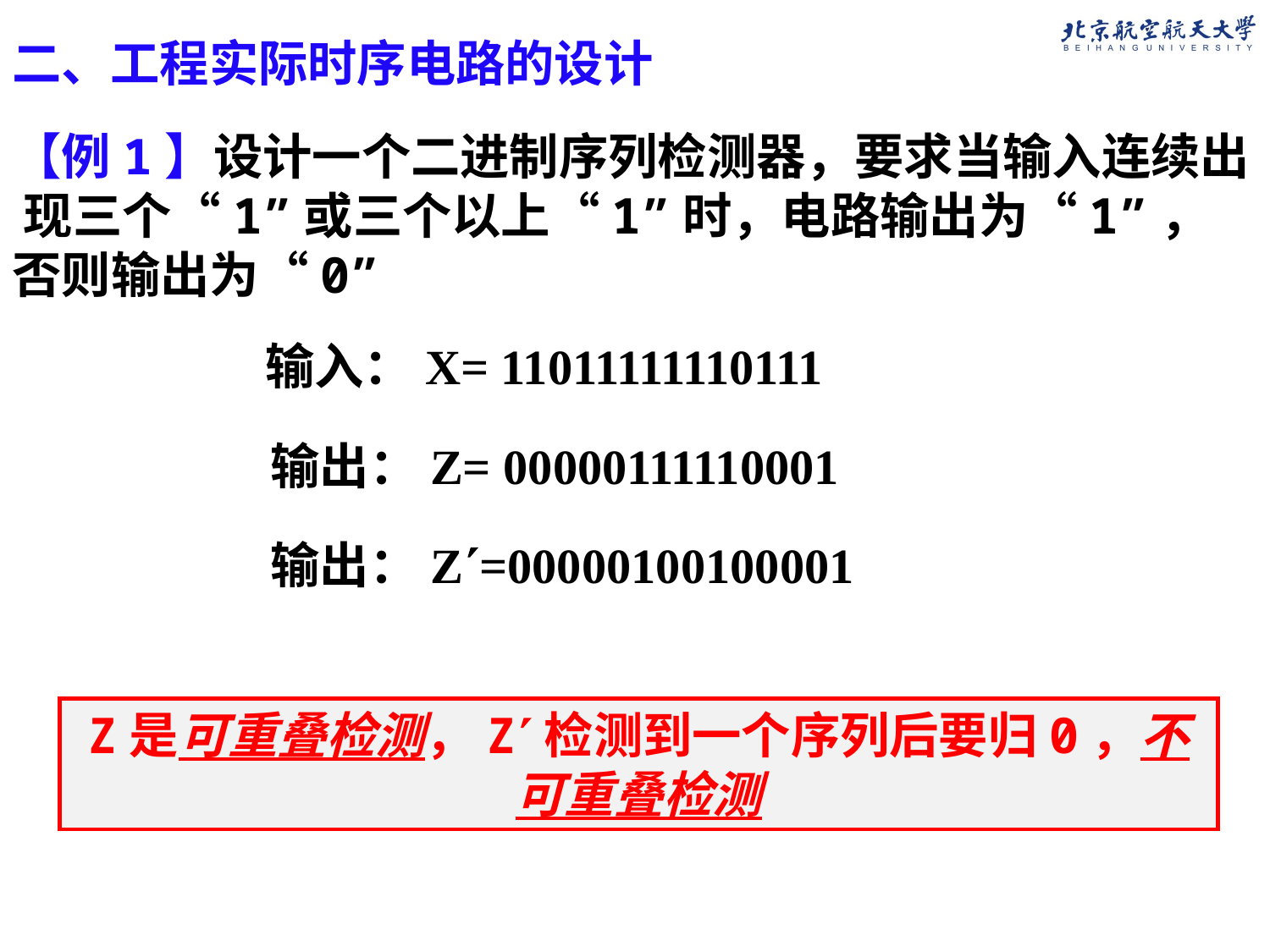

二、工程实际时序电路的设计
【例1】设计一个二进制序列检测器，要求当输入连续出  现三个“1”或三个以上“1”时，电路输出为“1”，否则输出为“0”
输入：X= 11011111110111
输出：Z= 00000111110001
输出：Z′=00000100100001
Z是可重叠检测，Z′检测到一个序列后要归0，不可重叠检测